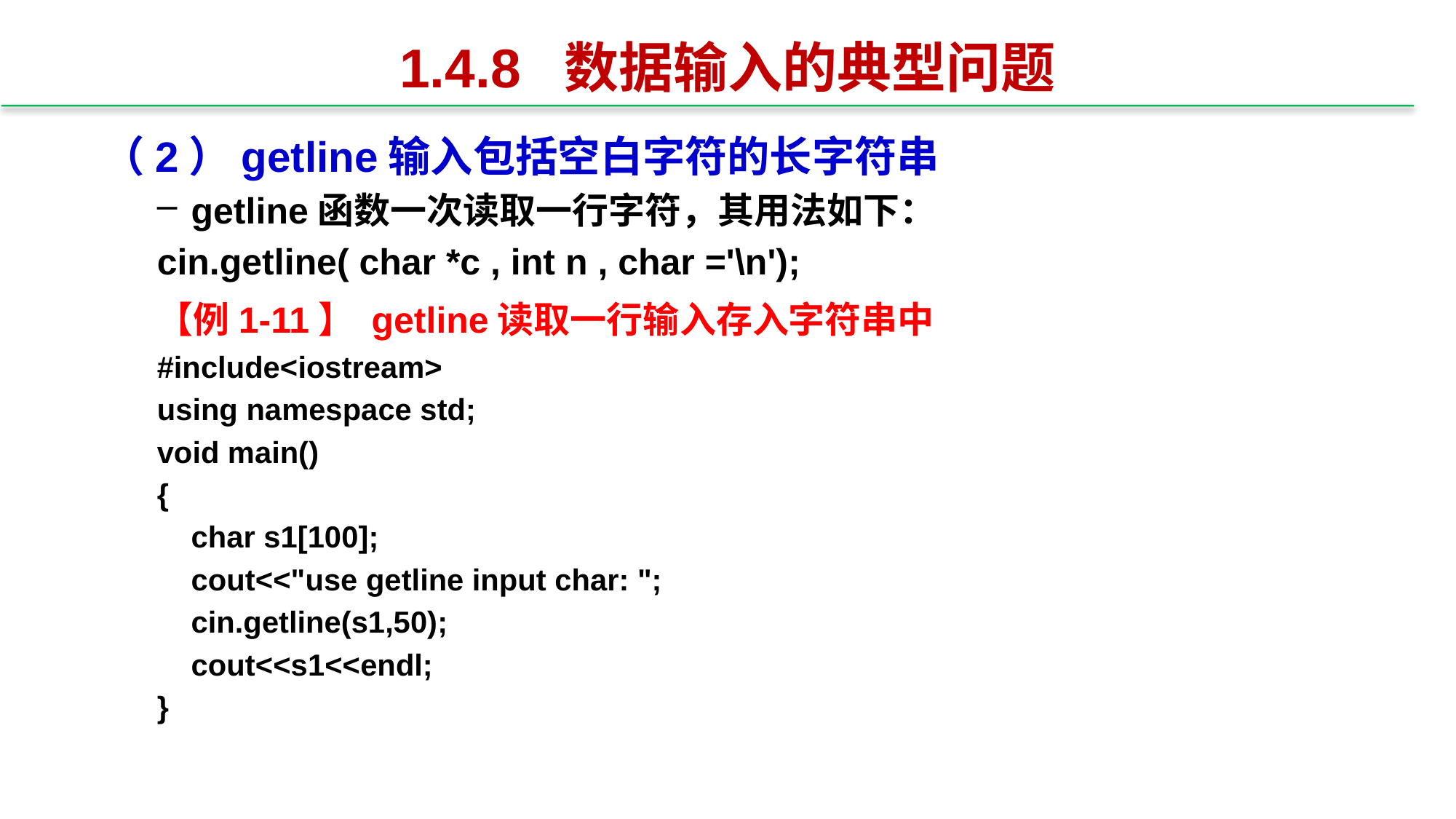

# 1.4.8  数据输入的典型问题
（2）getline输入包括空白字符的长字符串
getline函数一次读取一行字符，其用法如下：
cin.getline( char *c , int n , char ='\n');
【例1-11】 getline读取一行输入存入字符串中
#include<iostream>
using namespace std;
void main()
{
	char s1[100];
	cout<<"use getline input char: ";
	cin.getline(s1,50);
	cout<<s1<<endl;
}